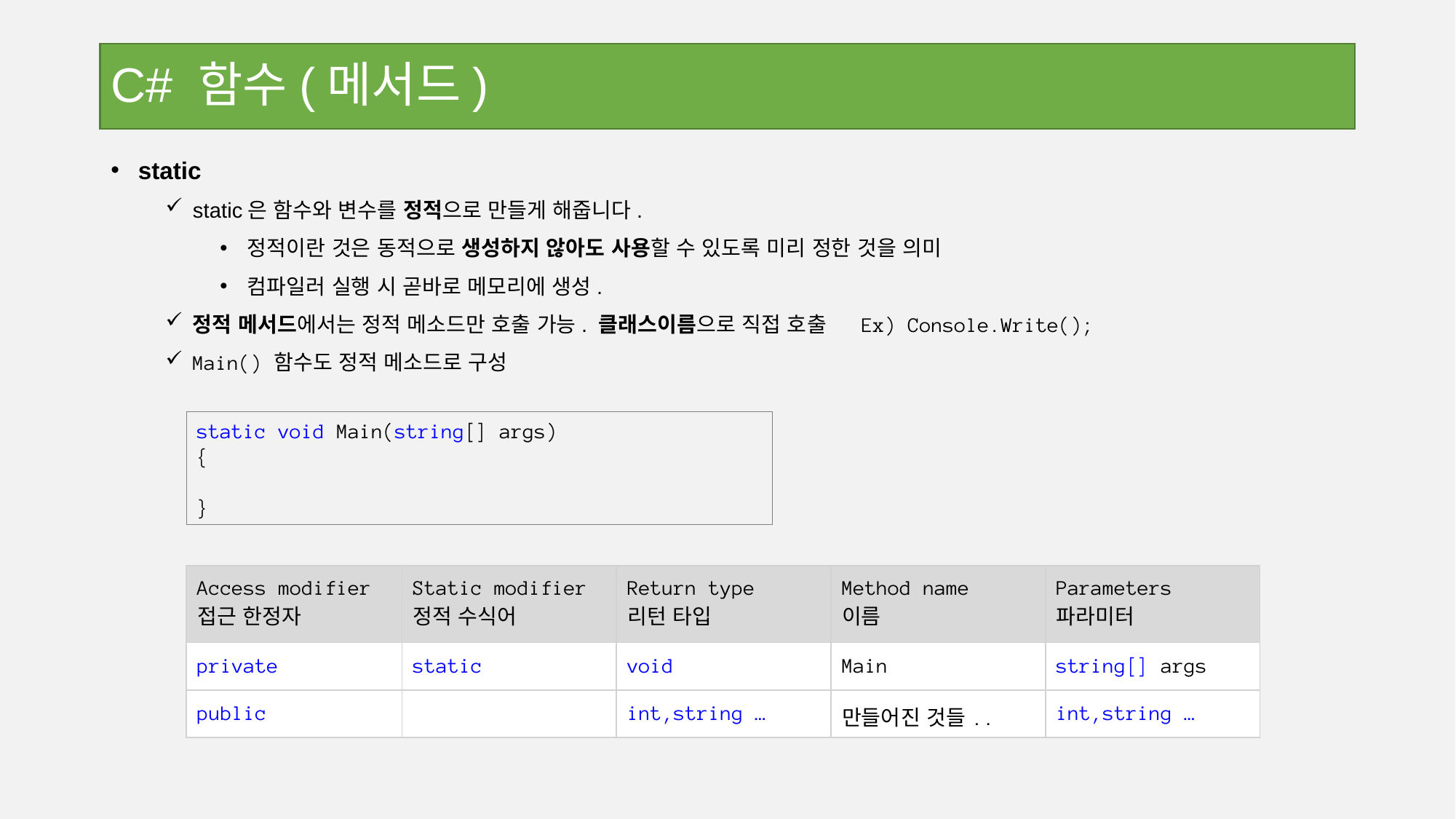

# C# 함수(메서드)
static
static은 함수와 변수를 정적으로 만들게 해줍니다.
정적이란 것은 동적으로 생성하지 않아도 사용할 수 있도록 미리 정한 것을 의미
컴파일러 실행 시 곧바로 메모리에 생성.
정적 메서드에서는 정적 메소드만 호출 가능. 클래스이름으로 직접 호출     Ex) Console.Write();
Main() 함수도 정적 메소드로 구성
static void Main(string[] args)
{

}
| Access modifier 접근 한정자 | Static modifier 정적 수식어 | Return type 리턴 타입 | Method name 이름 | Parameters 파라미터 |
| --- | --- | --- | --- | --- |
| private | static | void | Main | string[] args |
| public |  | int,string … | 만들어진 것들.. | int,string … |